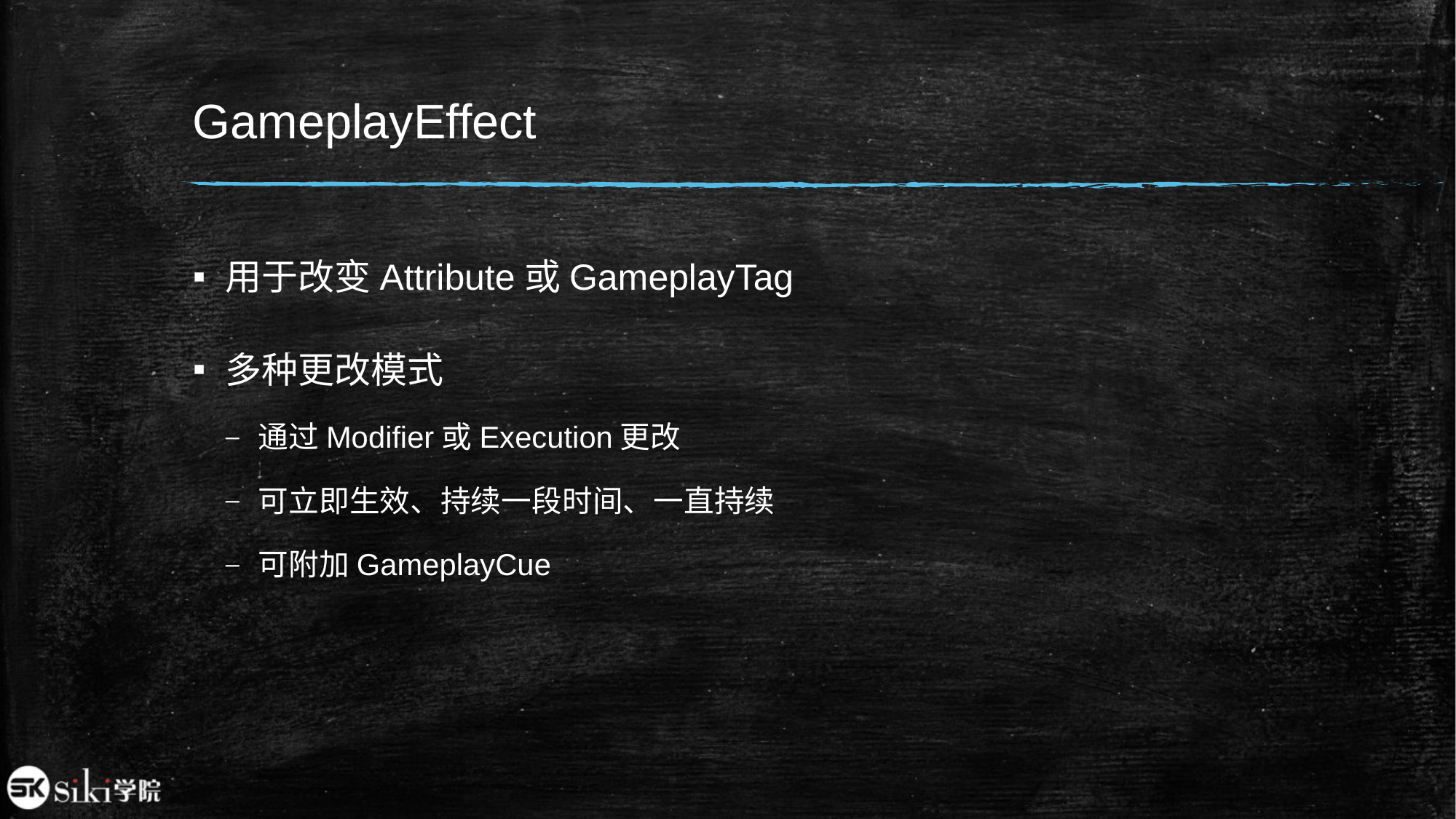

# GameplayEffect
用于改变Attribute或GameplayTag
多种更改模式
通过Modifier或Execution更改
可立即生效、持续一段时间、一直持续
可附加GameplayCue